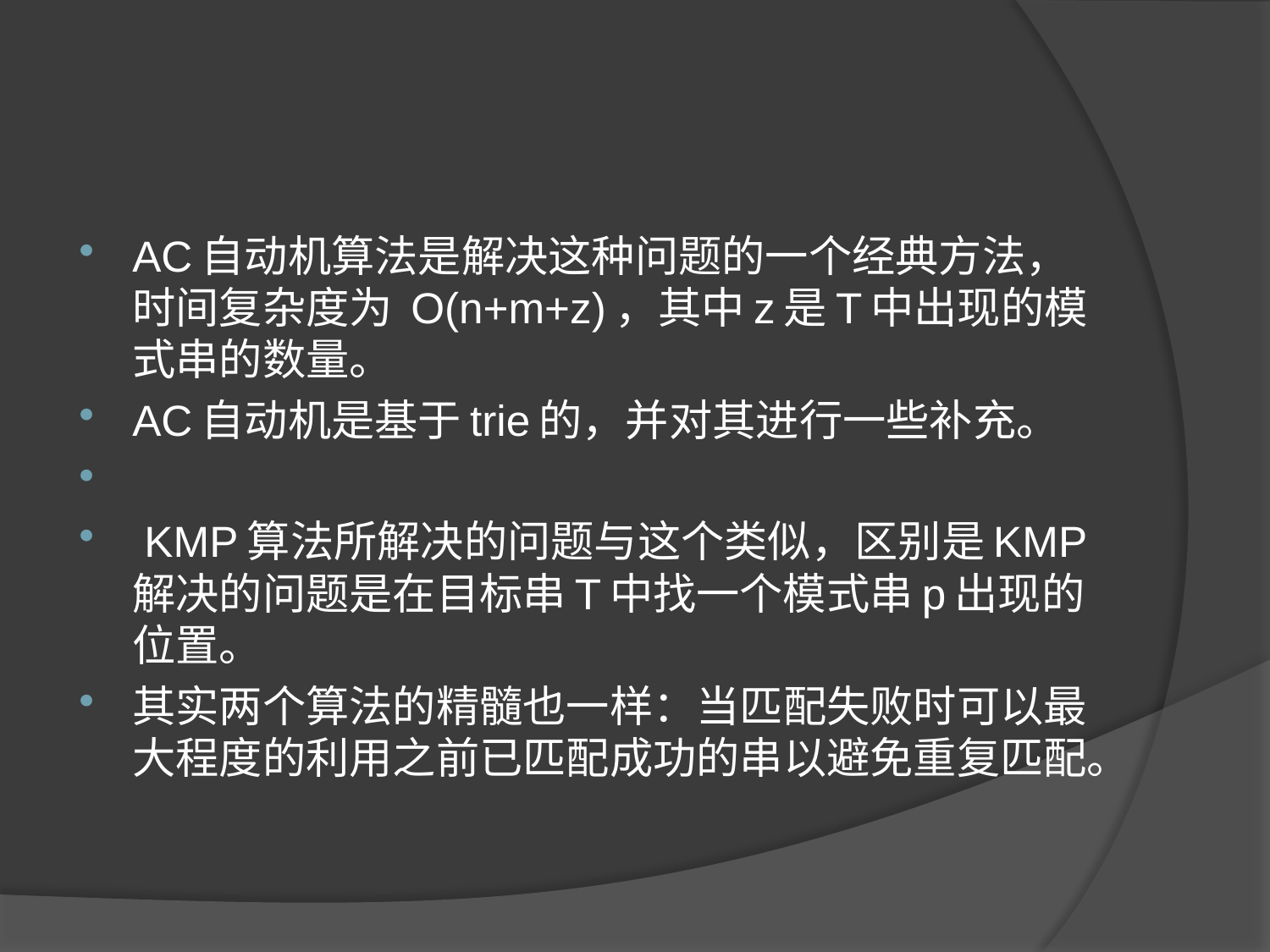

#
AC自动机算法是解决这种问题的一个经典方法，时间复杂度为 O(n+m+z)，其中z是T中出现的模式串的数量。
AC自动机是基于trie的，并对其进行一些补充。

 KMP算法所解决的问题与这个类似，区别是KMP解决的问题是在目标串T中找一个模式串p出现的位置。
其实两个算法的精髓也一样：当匹配失败时可以最大程度的利用之前已匹配成功的串以避免重复匹配。